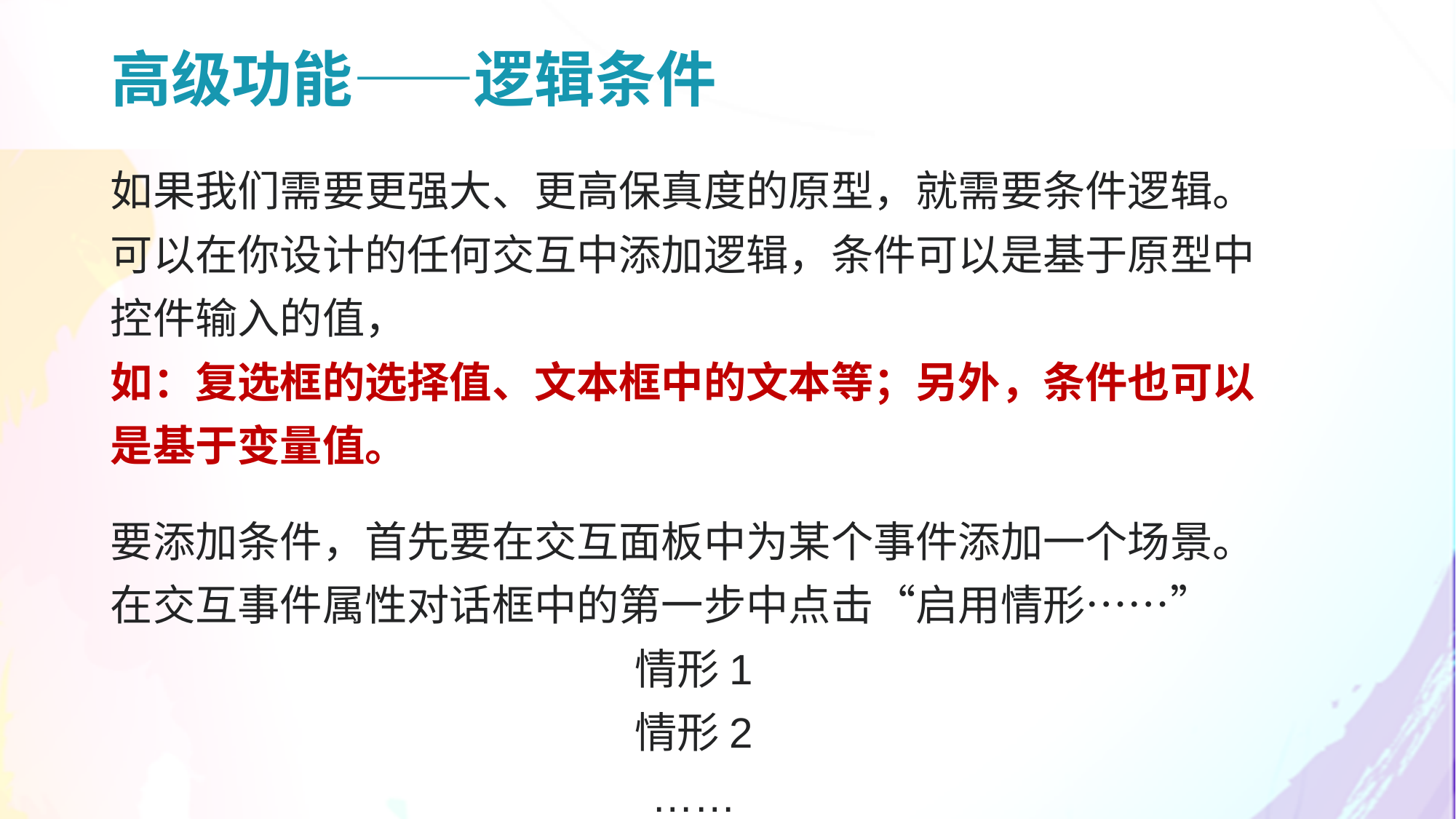

高级功能——逻辑条件
如果我们需要更强大、更高保真度的原型，就需要条件逻辑。可以在你设计的任何交互中添加逻辑，条件可以是基于原型中控件输入的值，
如：复选框的选择值、文本框中的文本等；另外，条件也可以是基于变量值。
要添加条件，首先要在交互面板中为某个事件添加一个场景。在交互事件属性对话框中的第一步中点击“启用情形……”
情形1
情形2
……